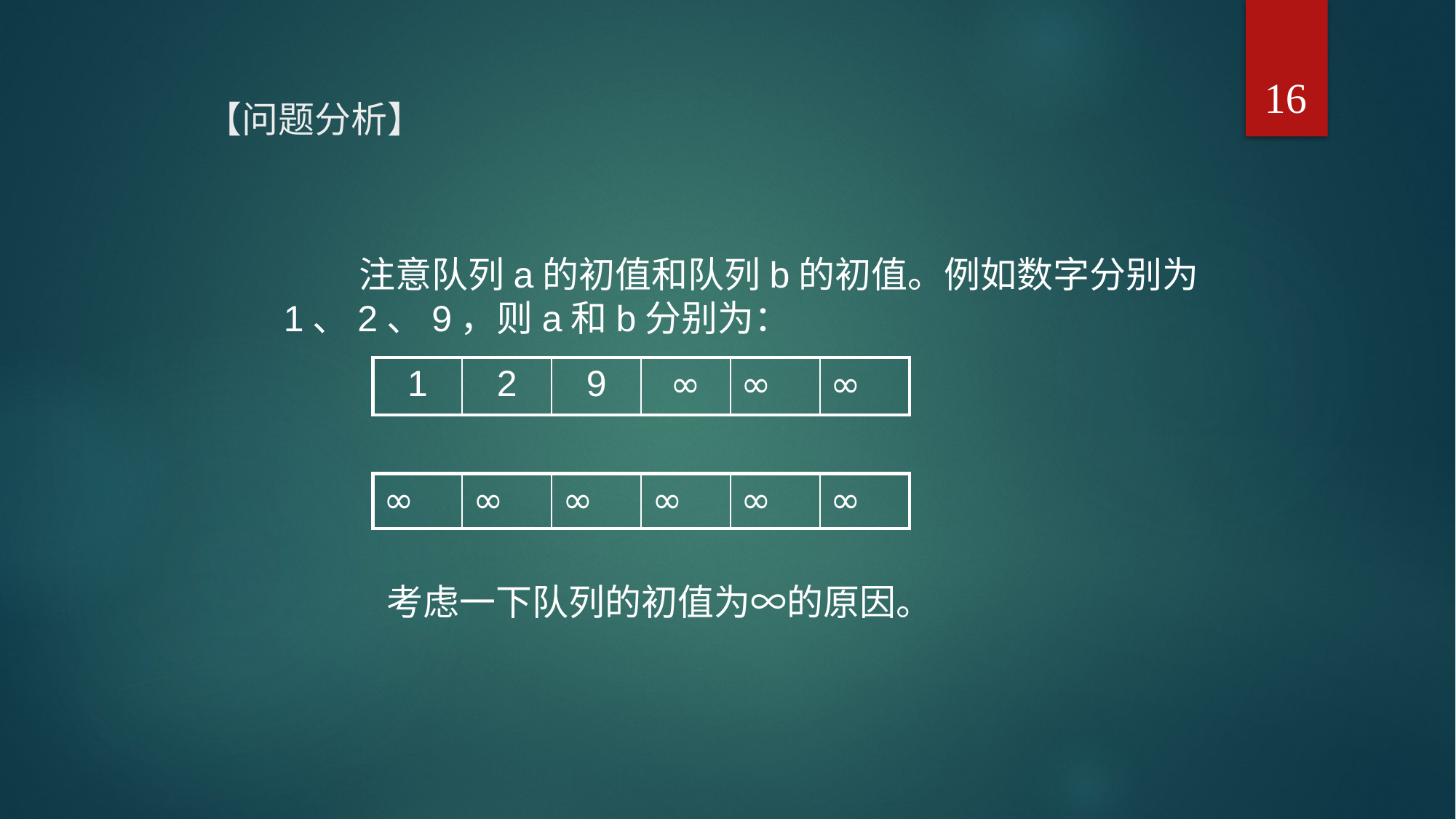

16
# 【问题分析】
注意队列a的初值和队列b的初值。例如数字分别为1、2、9，则a和b分别为：
| 1 | 2 | 9 | ∞ | ∞ | ∞ |
| --- | --- | --- | --- | --- | --- |
| ∞ | ∞ | ∞ | ∞ | ∞ | ∞ |
| --- | --- | --- | --- | --- | --- |
考虑一下队列的初值为∞的原因。